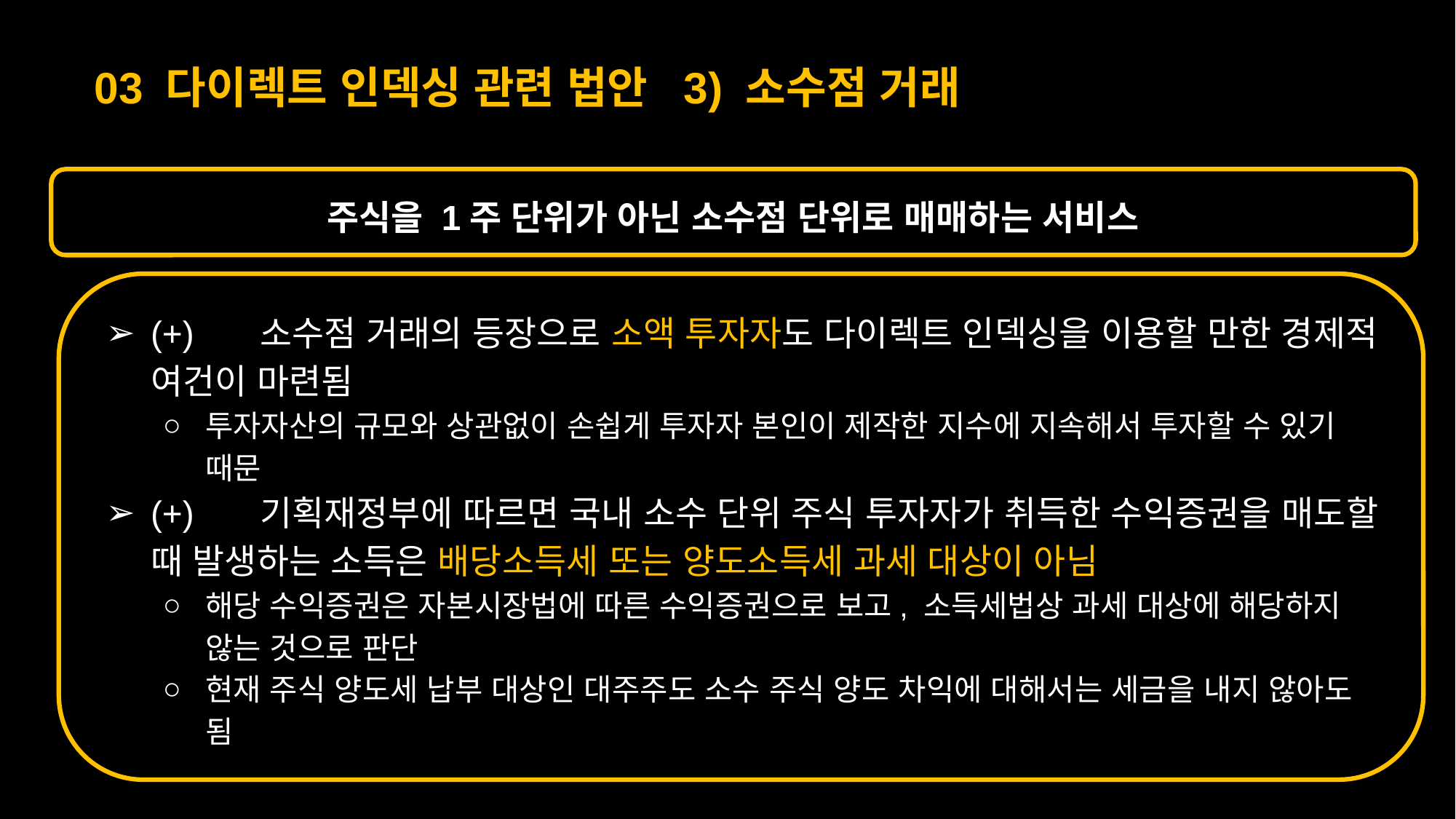

03 다이렉트 인덱싱 관련 법안  3) 소수점 거래

주식을 1주 단위가 아닌 소수점 단위로 매매하는 서비스

(+)	소수점 거래의 등장으로 소액 투자자도 다이렉트 인덱싱을 이용할 만한 경제적 여건이 마련됨
투자자산의 규모와 상관없이 손쉽게 투자자 본인이 제작한 지수에 지속해서 투자할 수 있기 때문
(+)	기획재정부에 따르면 국내 소수 단위 주식 투자자가 취득한 수익증권을 매도할 때 발생하는 소득은 배당소득세 또는 양도소득세 과세 대상이 아님
해당 수익증권은 자본시장법에 따른 수익증권으로 보고, 소득세법상 과세 대상에 해당하지 않는 것으로 판단
현재 주식 양도세 납부 대상인 대주주도 소수 주식 양도 차익에 대해서는 세금을 내지 않아도 됨